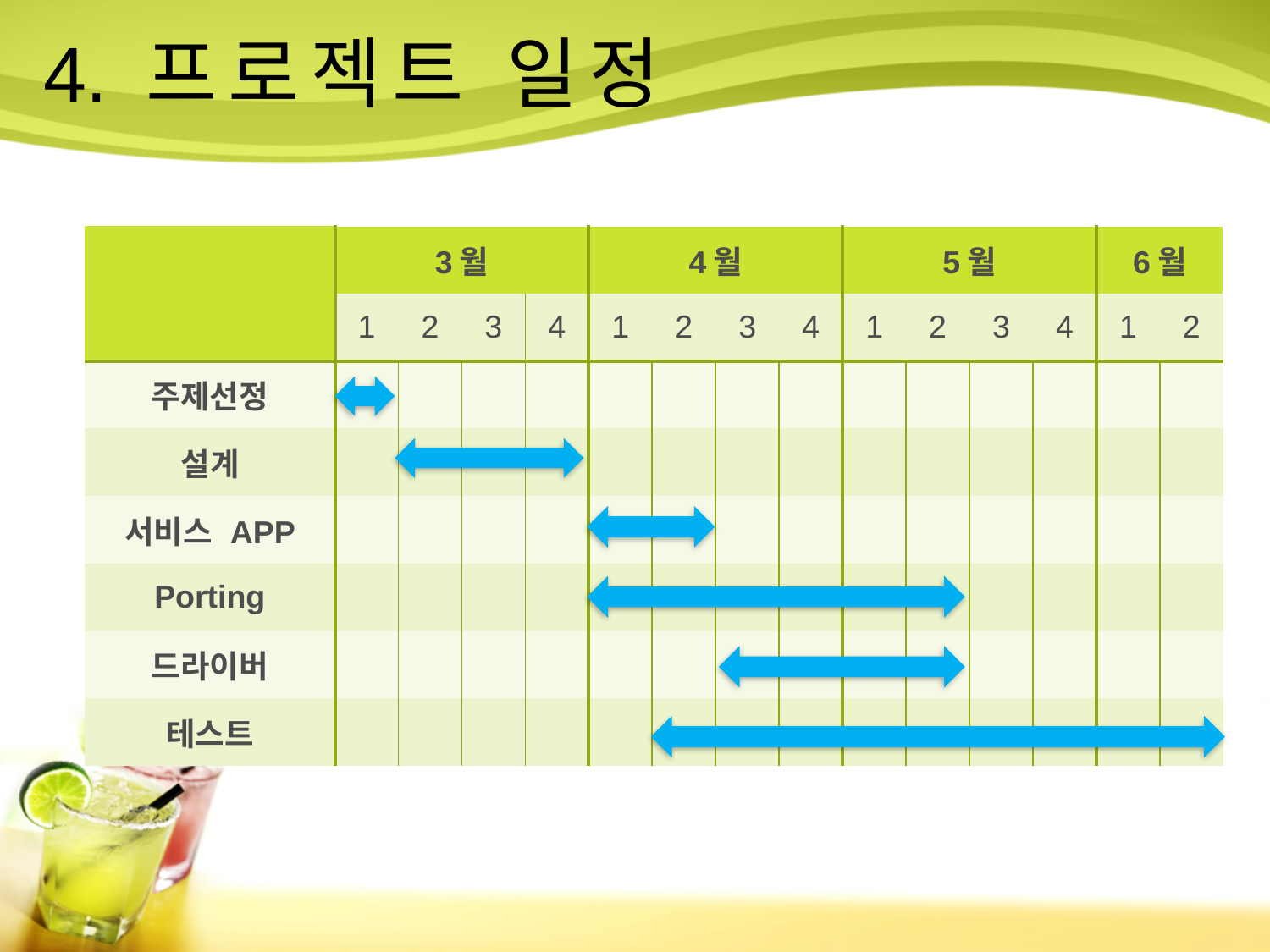

# 프로젝트 일정
|  | 3월 |  |  |  | 4월 |  |  |  | 5월 |  |  |  | 6월 |  |
| --- | --- | --- | --- | --- | --- | --- | --- | --- | --- | --- | --- | --- | --- | --- |
|  | 1 | 2 | 3 | 4 | 1 | 2 | 3 | 4 | 1 | 2 | 3 | 4 | 1 | 2 |
| 주제선정 |  |  |  |  |  |  |  |  |  |  |  |  |  |  |
| 설계 |  |  |  |  |  |  |  |  |  |  |  |  |  |  |
| 서비스 APP |  |  |  |  |  |  |  |  |  |  |  |  |  |  |
| Porting |  |  |  |  |  |  |  |  |  |  |  |  |  |  |
| 드라이버 |  |  |  |  |  |  |  |  |  |  |  |  |  |  |
| 테스트 |  |  |  |  |  |  |  |  |  |  |  |  |  |  |